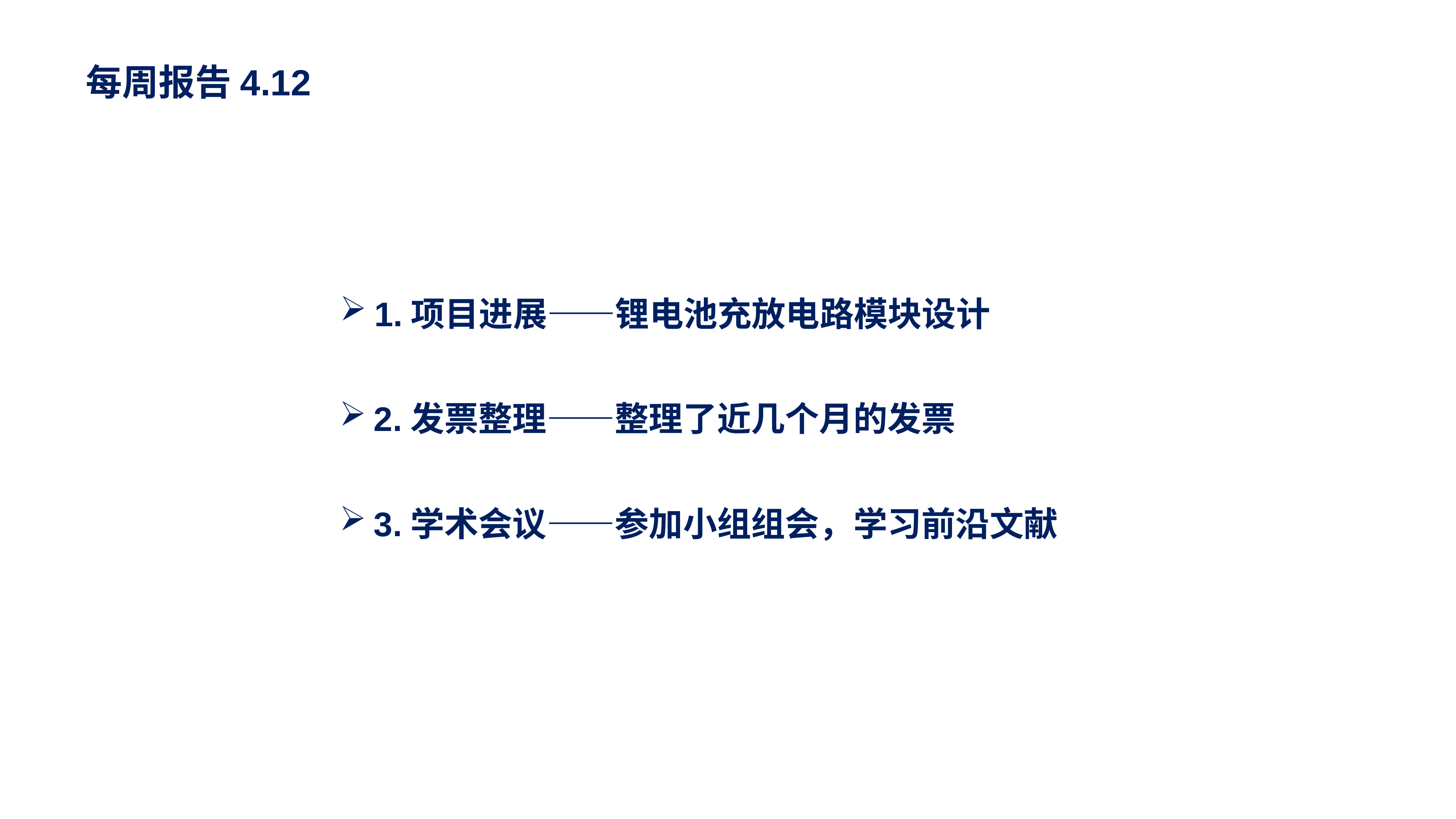

每周报告4.12
1.项目进展——锂电池充放电路模块设计
2.发票整理——整理了近几个月的发票
3.学术会议——参加小组组会，学习前沿文献